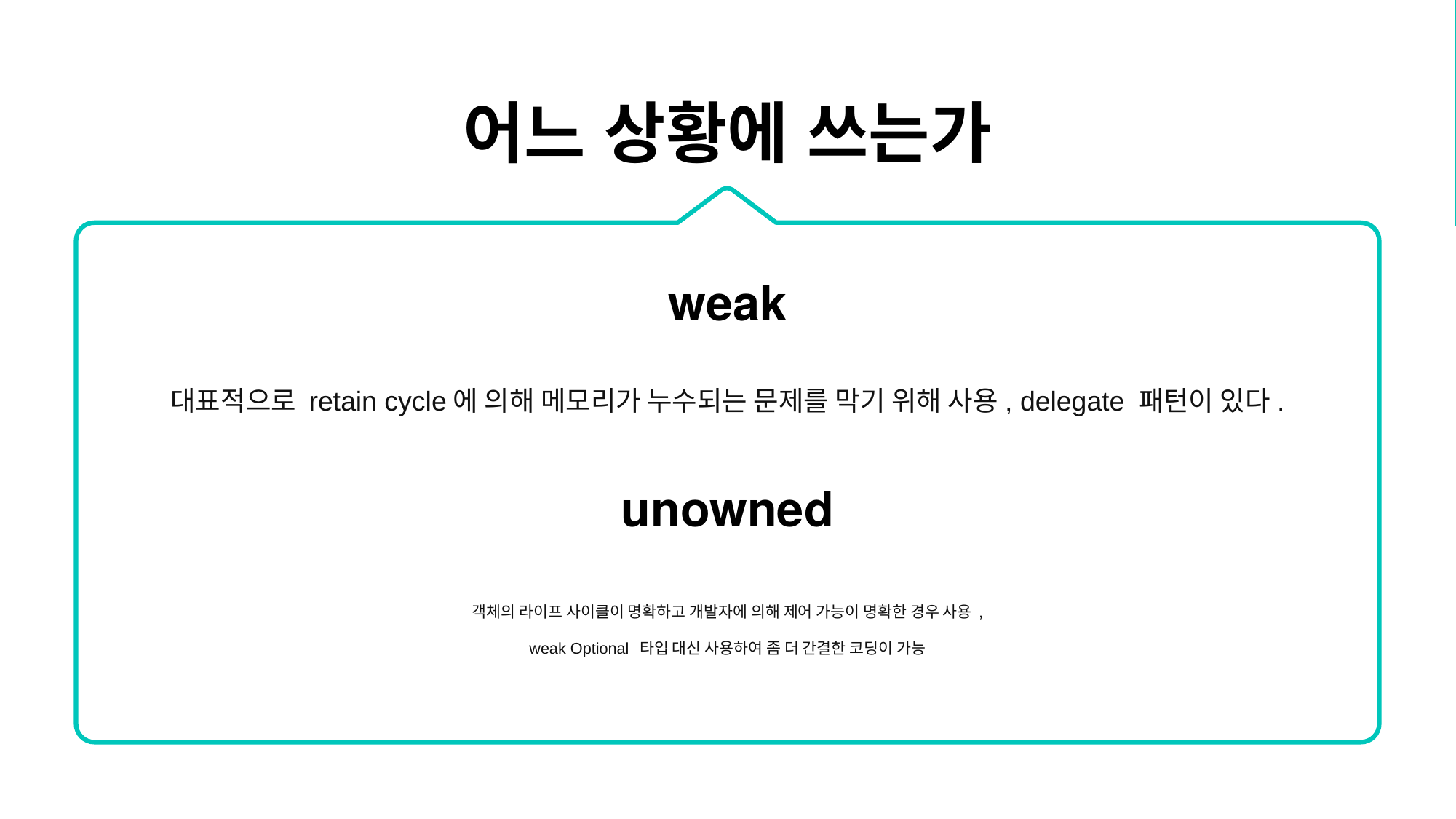

어느 상황에 쓰는가

weak
대표적으로 retain cycle에 의해 메모리가 누수되는 문제를 막기 위해 사용, delegate 패턴이 있다.
unowned
객체의 라이프 사이클이 명확하고 개발자에 의해 제어 가능이 명확한 경우 사용,
weak Optional 타입 대신 사용하여 좀 더 간결한 코딩이 가능